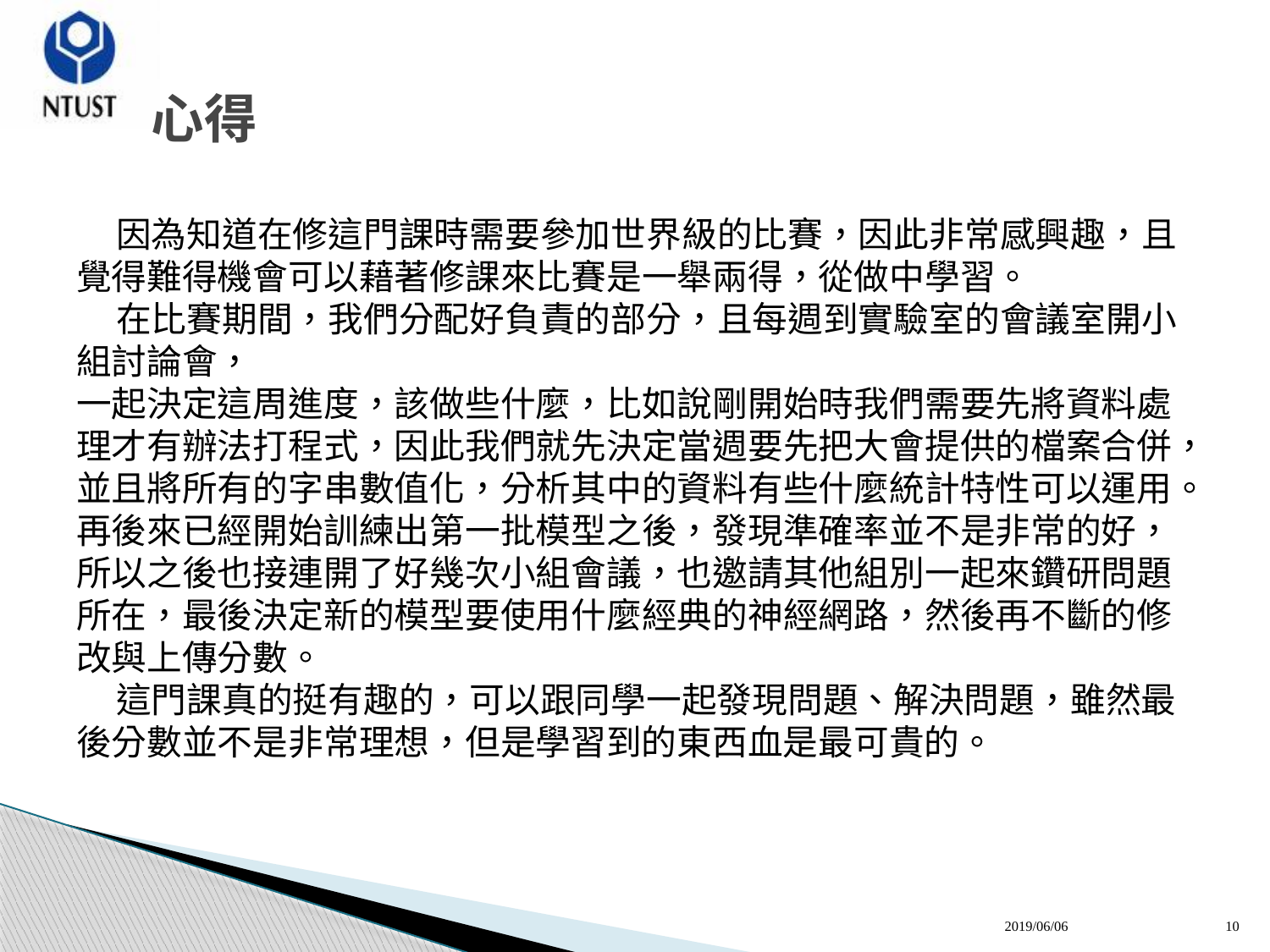

# 心得
    因為知道在修這門課時需要參加世界級的比賽，因此非常感興趣，且覺得難得機會可以藉著修課來比賽是一舉兩得，從做中學習。
    在比賽期間，我們分配好負責的部分，且每週到實驗室的會議室開小組討論會，
一起決定這周進度，該做些什麼，比如說剛開始時我們需要先將資料處理才有辦法打程式，因此我們就先決定當週要先把大會提供的檔案合併，並且將所有的字串數值化，分析其中的資料有些什麼統計特性可以運用。
再後來已經開始訓練出第一批模型之後，發現準確率並不是非常的好，所以之後也接連開了好幾次小組會議，也邀請其他組別一起來鑽研問題所在，最後決定新的模型要使用什麼經典的神經網路，然後再不斷的修改與上傳分數。
    這門課真的挺有趣的，可以跟同學一起發現問題、解決問題，雖然最後分數並不是非常理想，但是學習到的東西血是最可貴的。
2019/06/06
10